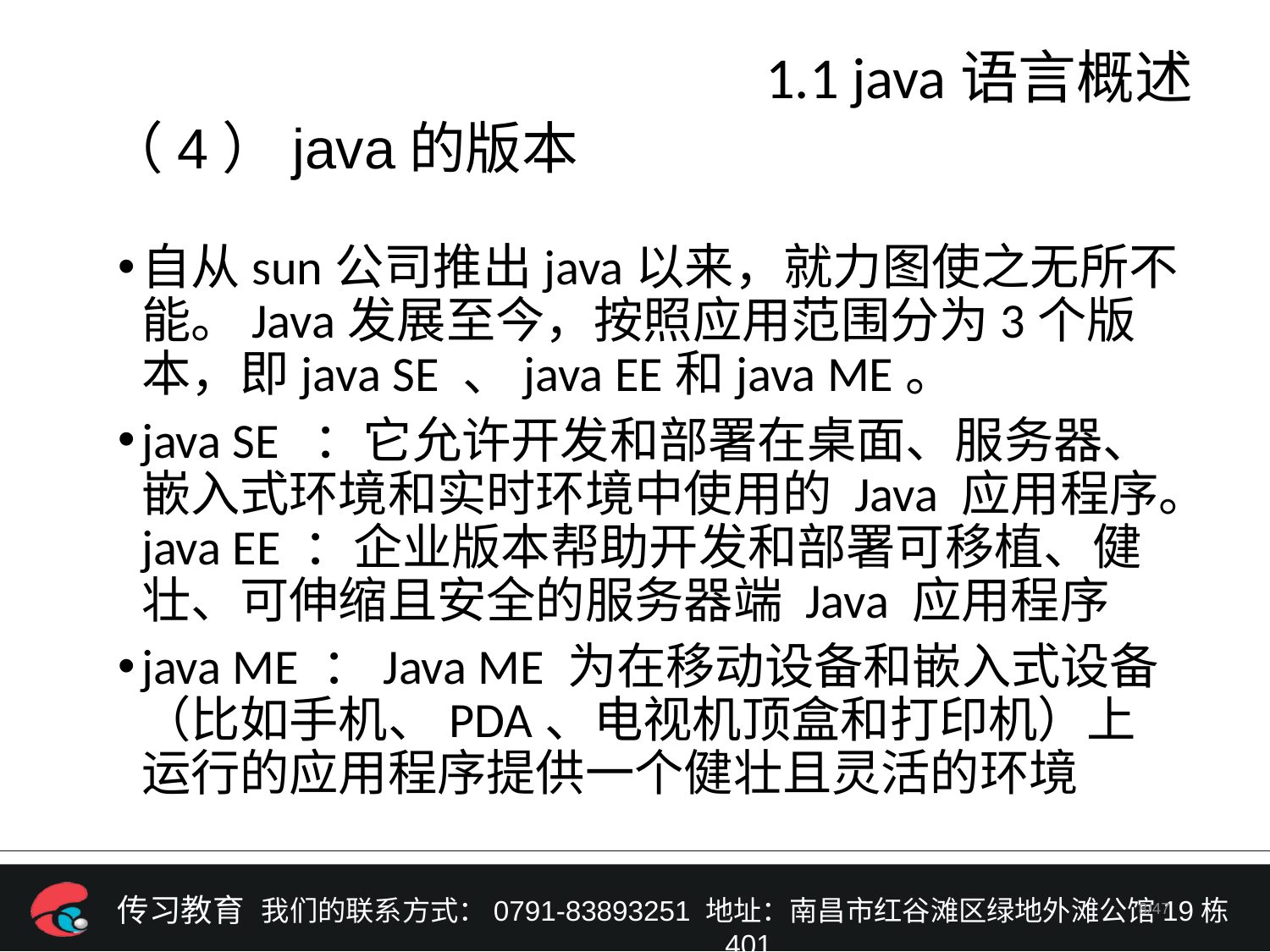

# 1.1 java语言概述
（4）java的版本
自从sun公司推出java以来，就力图使之无所不能。Java发展至今，按照应用范围分为3个版本，即java SE 、java EE和java ME。
java SE  ：它允许开发和部署在桌面、服务器、嵌入式环境和实时环境中使用的 Java 应用程序。java EE ：企业版本帮助开发和部署可移植、健壮、可伸缩且安全的服务器端 Java 应用程序
java ME ：Java ME 为在移动设备和嵌入式设备（比如手机、PDA、电视机顶盒和打印机）上运行的应用程序提供一个健壮且灵活的环境
8/47